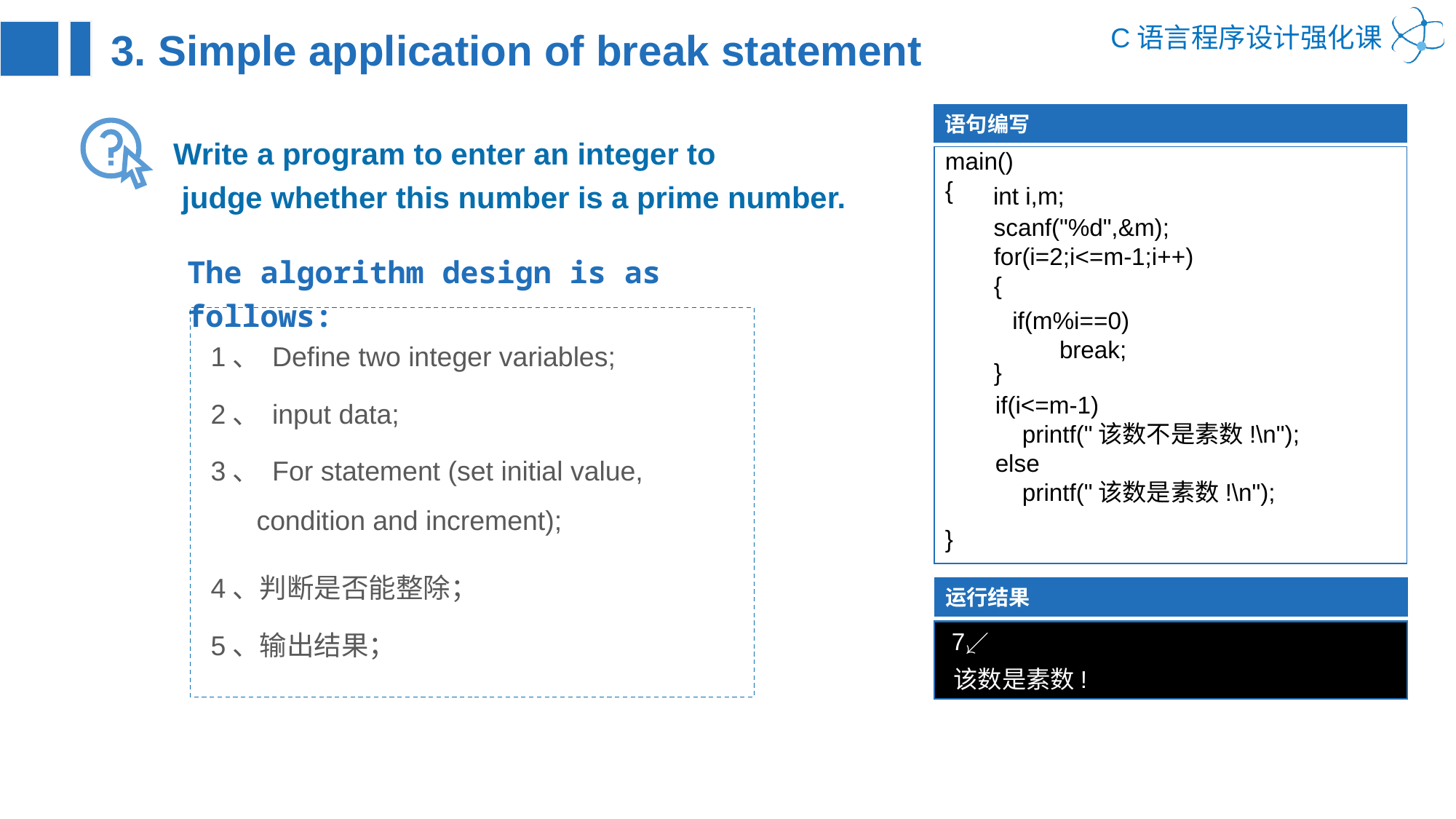

3. Simple application of break statement

语句编写

Write a program to enter an integer to
 judge whether this number is a prime number.
main()
{

}

int i,m;
scanf("%d",&m);
for(i=2;i<=m-1;i++)
{

}
The algorithm design is as follows:
if(m%i==0)
       break;

1、 Define two integer variables;
2、 input data;
if(i<=m-1)
    printf("该数不是素数!\n");
else
    printf("该数是素数!\n");
3、 For statement (set initial value,
      condition and increment);
4、判断是否能整除；

运行结果
5、输出结果；
7↙

该数是素数!